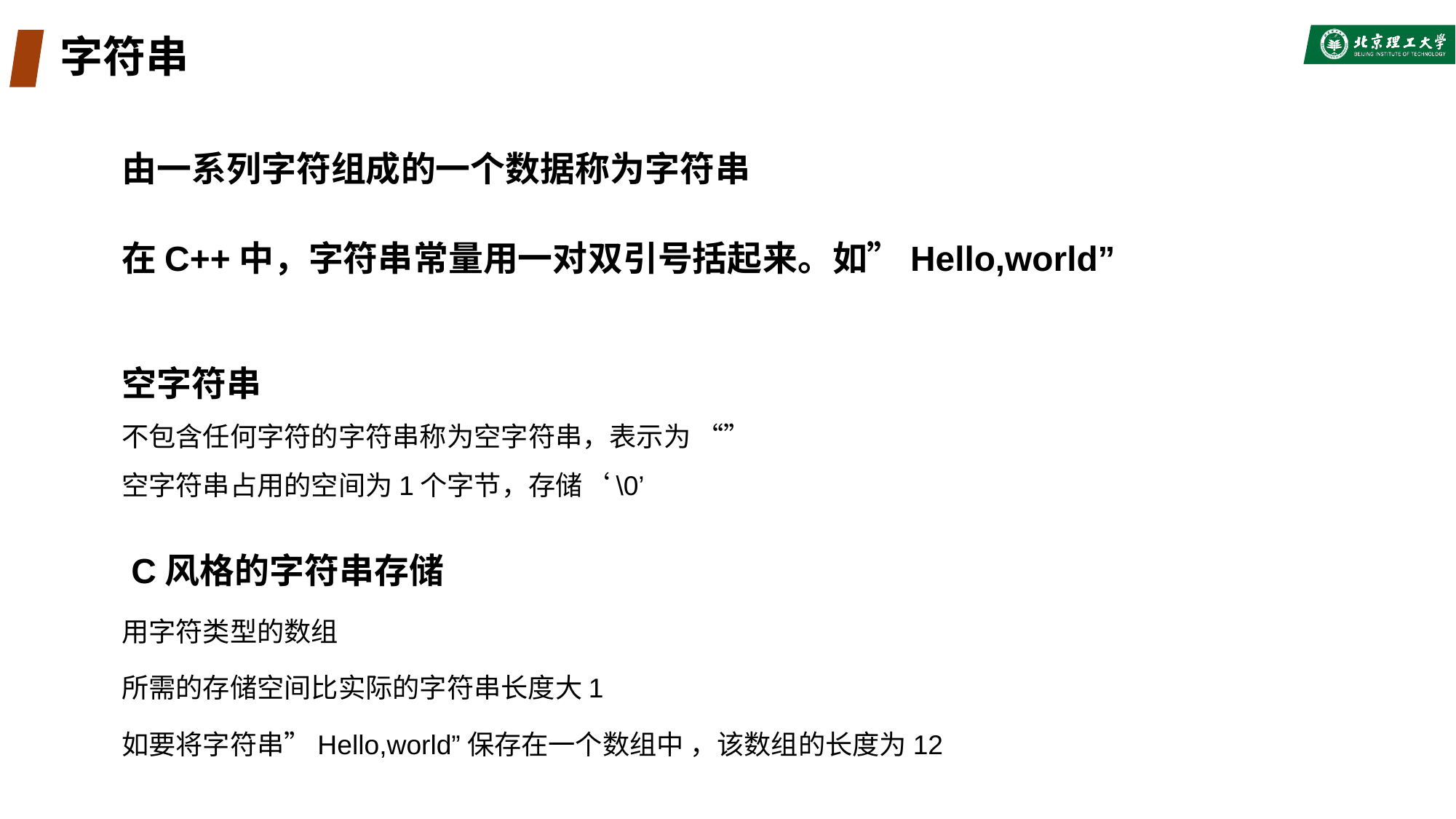

# 字符串
由一系列字符组成的一个数据称为字符串
在C++中，字符串常量用一对双引号括起来。如”Hello,world”

空字符串
不包含任何字符的字符串称为空字符串，表示为 “”
空字符串占用的空间为1个字节，存储‘\0’
 C风格的字符串存储
用字符类型的数组
所需的存储空间比实际的字符串长度大1
如要将字符串”Hello,world”保存在一个数组中 ，该数组的长度为12